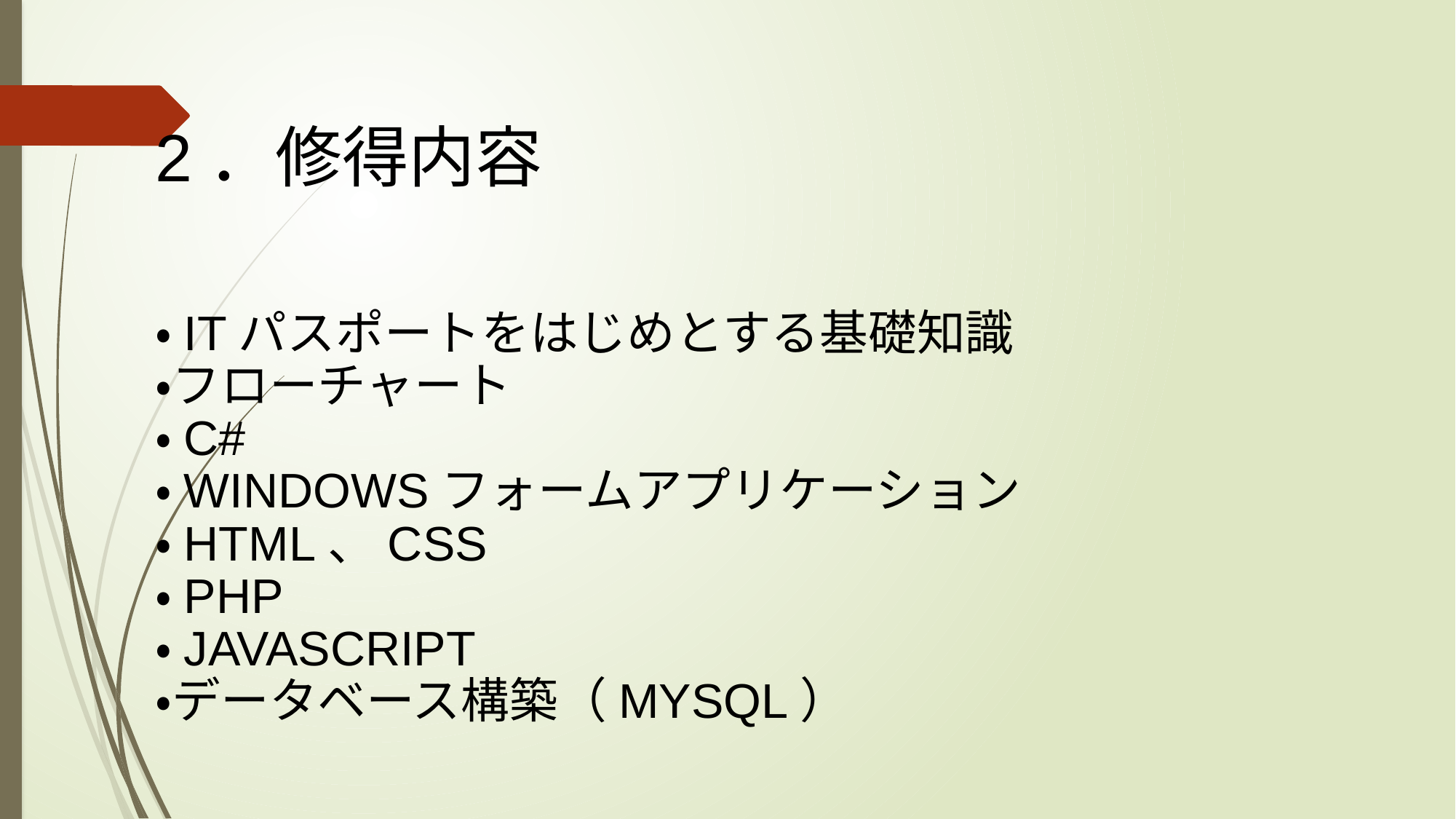

2．修得内容
・ITパスポートをはじめとする基礎知識
・フローチャート
・C#
・windowsフォームアプリケーション
・HTML、CSS
・Php
・JavaScript
・データベース構築（Mysql）